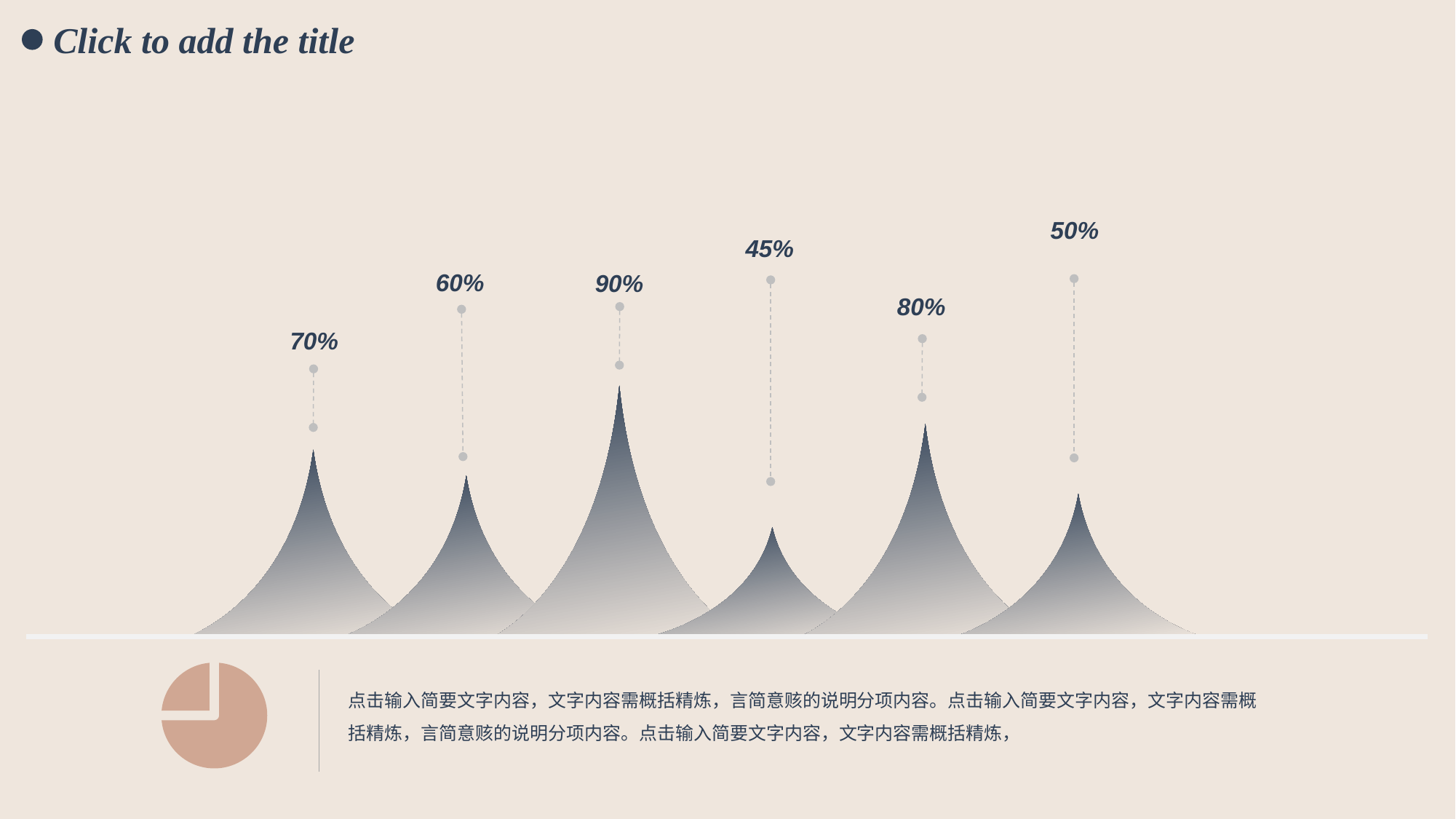

Click to add the title

50%
45%
60%
90%
80%
70%

点击输入简要文字内容，文字内容需概括精炼，言简意赅的说明分项内容。点击输入简要文字内容，文字内容需概括精炼，言简意赅的说明分项内容。点击输入简要文字内容，文字内容需概括精炼，